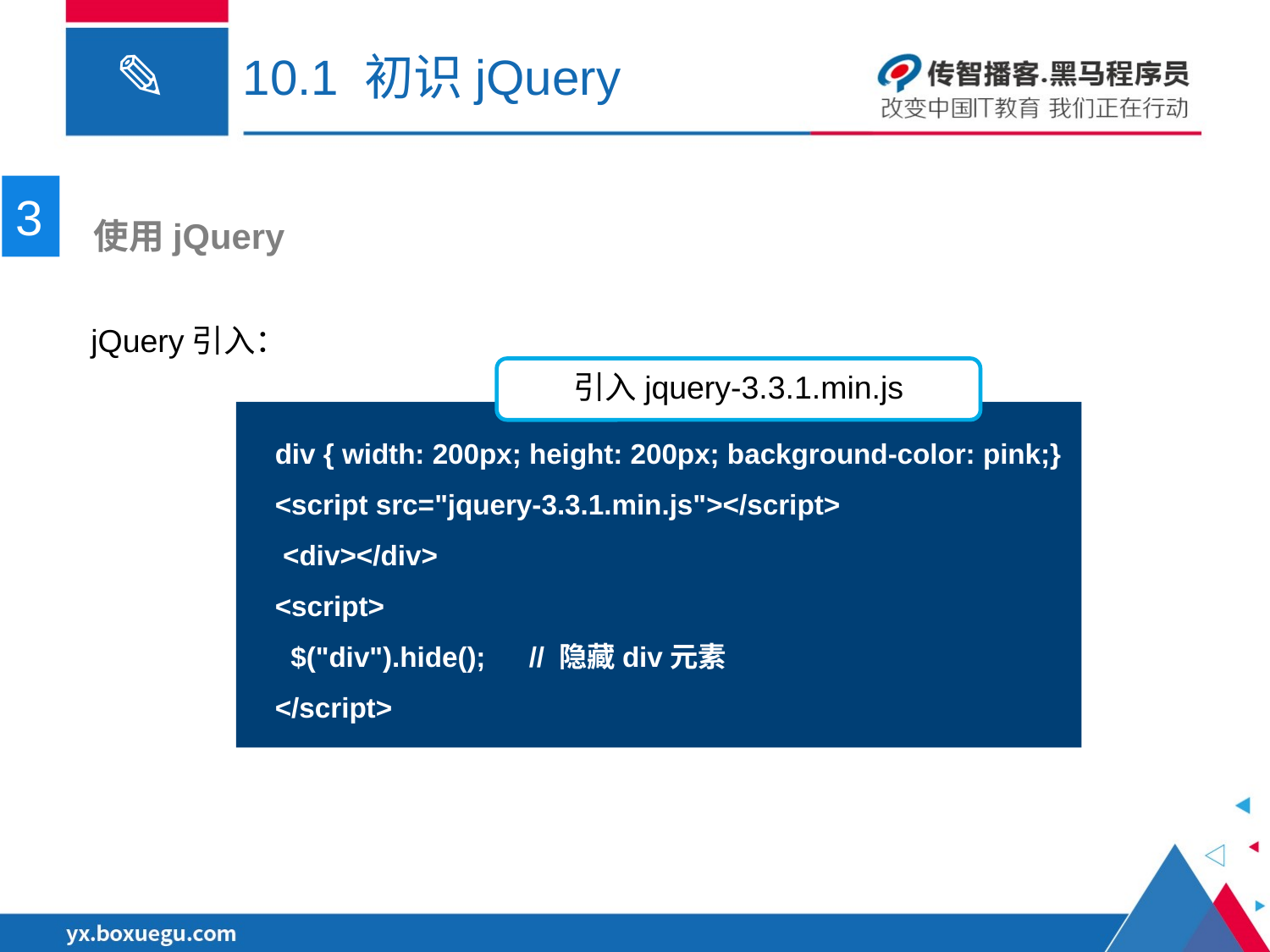

# 10.1 初识jQuery

3
  使用jQuery
jQuery引入：
引入jquery-3.3.1.min.js

div { width: 200px; height: 200px; background-color: pink;}
<script src="jquery-3.3.1.min.js"></script>
 <div></div>
<script>
  $("div").hide();	// 隐藏div元素
</script>